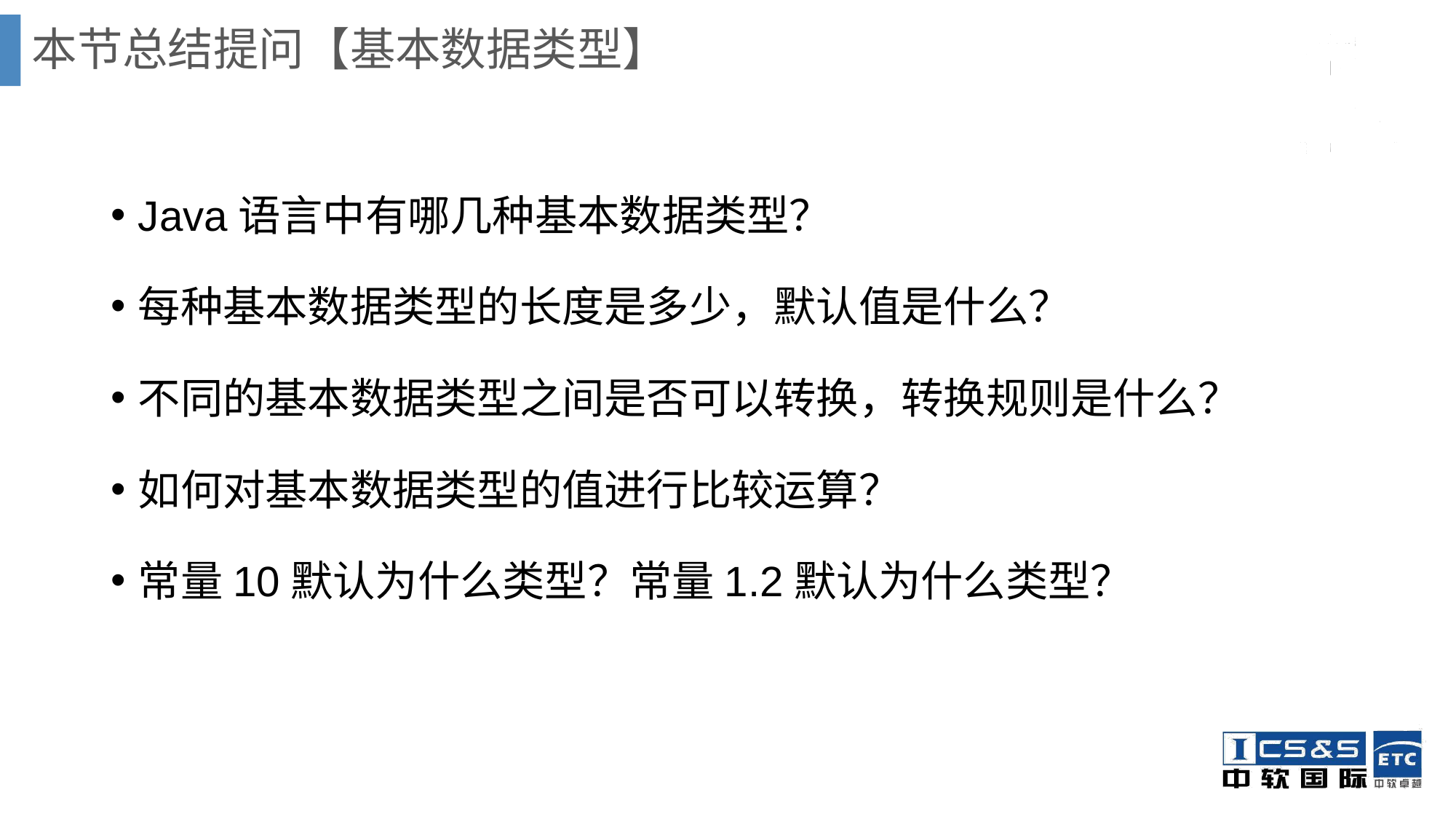

# 本节总结提问【基本数据类型】
Java语言中有哪几种基本数据类型？
每种基本数据类型的长度是多少，默认值是什么？
不同的基本数据类型之间是否可以转换，转换规则是什么？
如何对基本数据类型的值进行比较运算？
常量10默认为什么类型？常量1.2默认为什么类型？